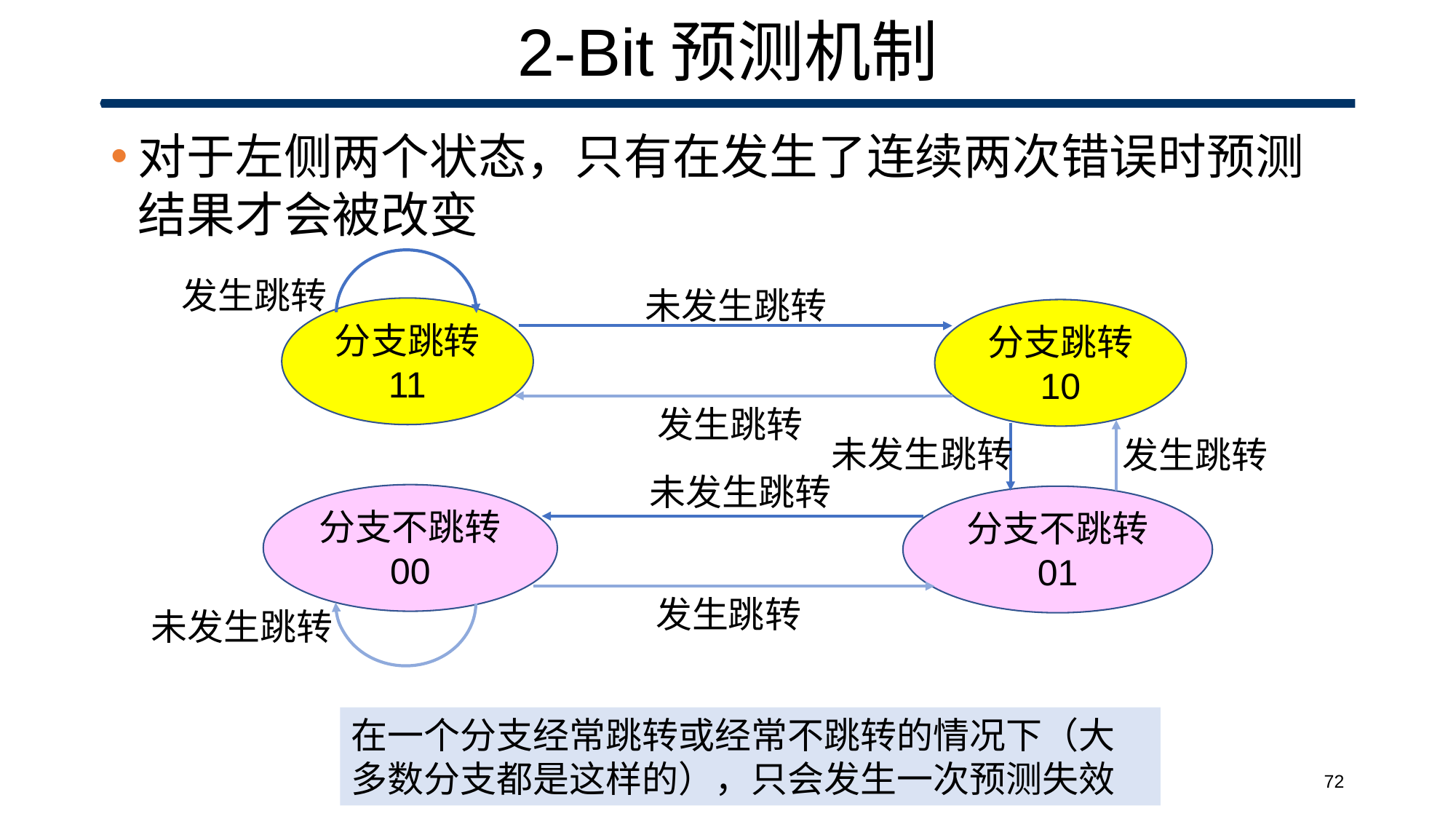

# 2-Bit预测机制
对于左侧两个状态，只有在发生了连续两次错误时预测结果才会被改变

发生跳转
未发生跳转
分支跳转
11
分支跳转
10
发生跳转
未发生跳转
发生跳转
未发生跳转
分支不跳转
00
分支不跳转
01

发生跳转
未发生跳转
在一个分支经常跳转或经常不跳转的情况下（大多数分支都是这样的），只会发生一次预测失效
72